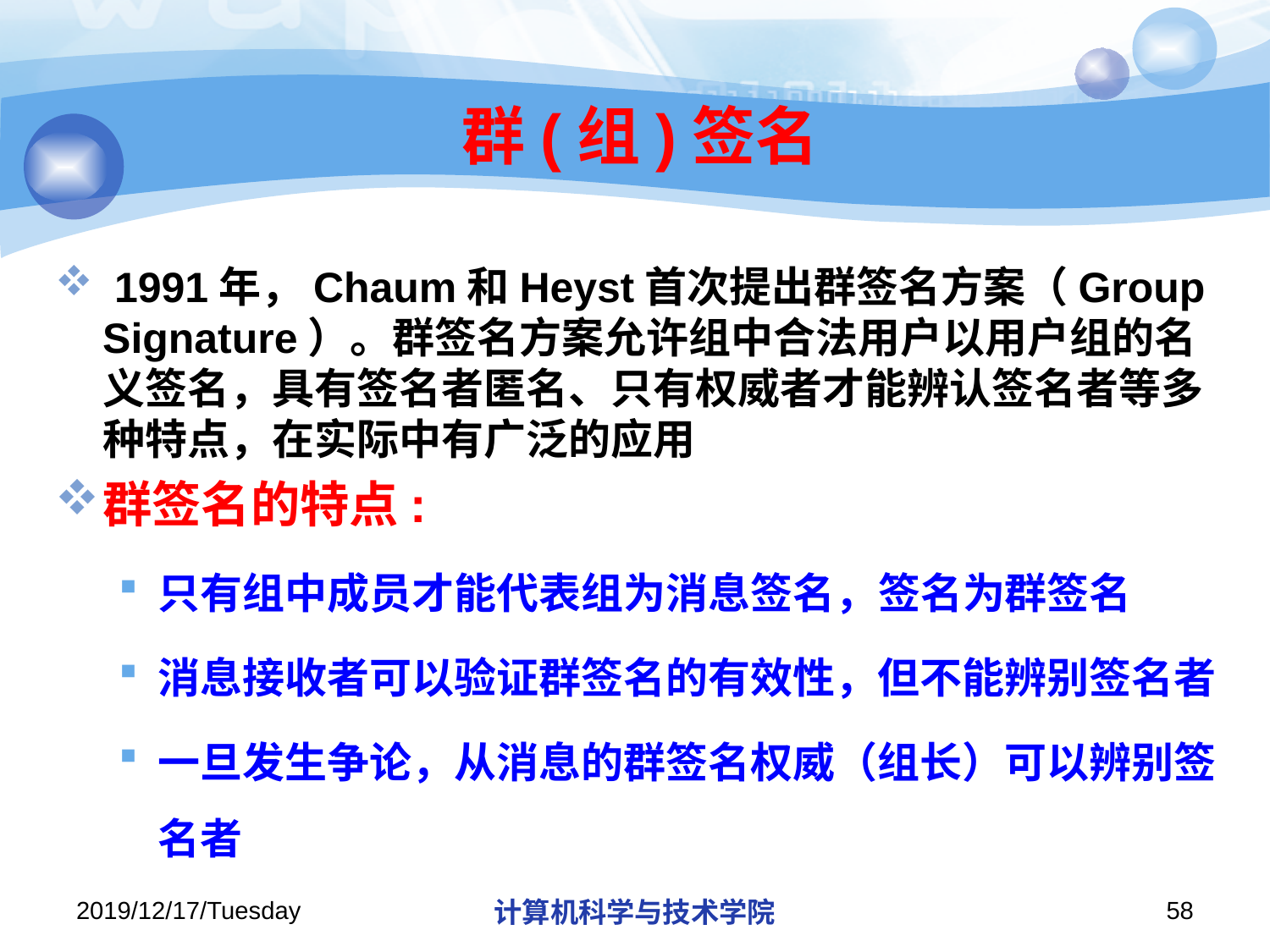

# 群(组)签名
 1991年，Chaum和Heyst首次提出群签名方案（Group Signature）。群签名方案允许组中合法用户以用户组的名义签名，具有签名者匿名、只有权威者才能辨认签名者等多种特点，在实际中有广泛的应用
群签名的特点:
只有组中成员才能代表组为消息签名，签名为群签名
消息接收者可以验证群签名的有效性，但不能辨别签名者
一旦发生争论，从消息的群签名权威（组长）可以辨别签名者

2019/12/17/Tuesday
计算机科学与技术学院
58